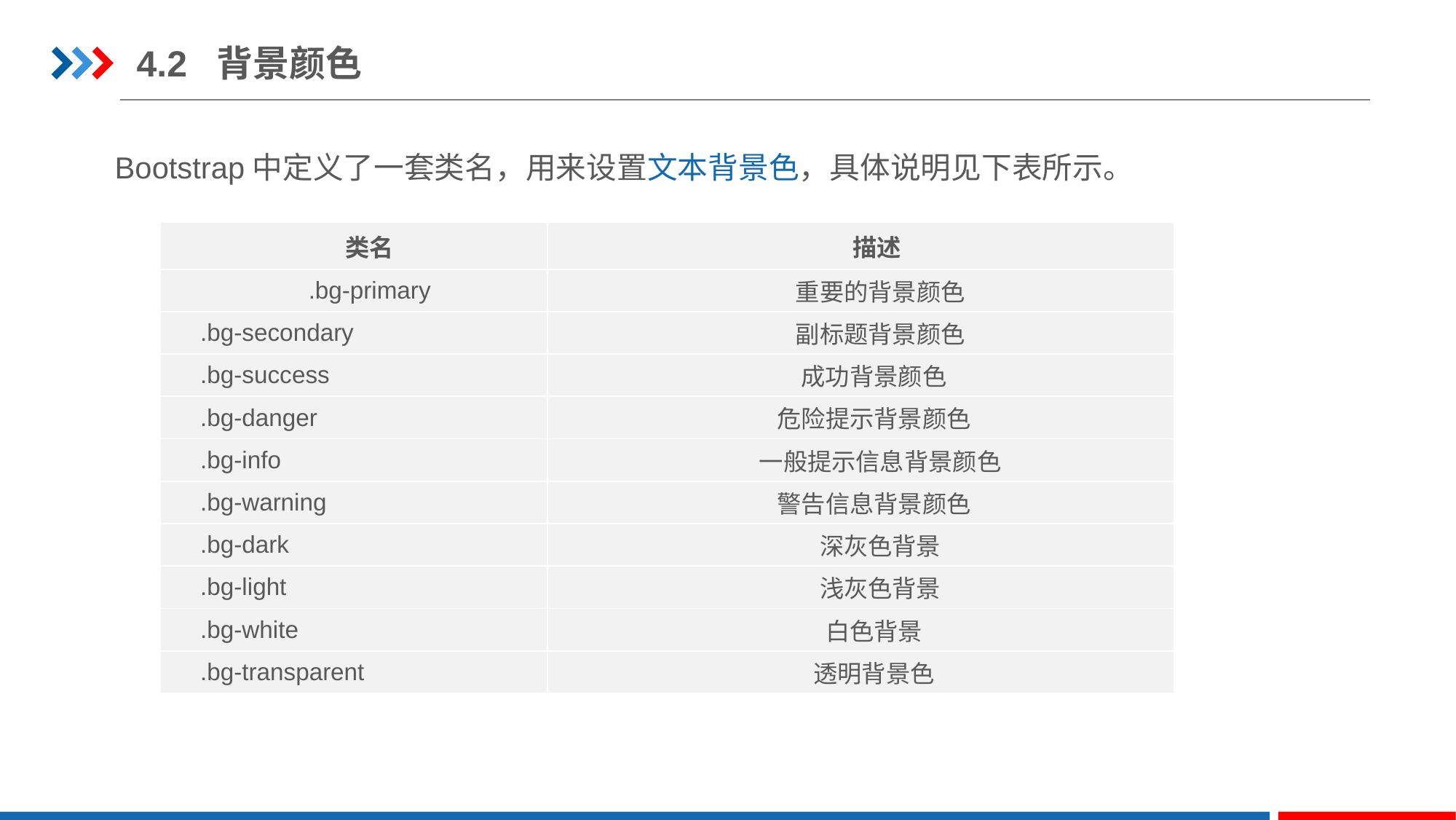

4.2  背景颜色
Bootstrap中定义了一套类名，用来设置文本背景色，具体说明见下表所示。
| 类名 | 描述 |
| --- | --- |
| .bg-primary | 重要的背景颜色 |
| .bg-secondary | 副标题背景颜色 |
| .bg-success | 成功背景颜色 |
| .bg-danger | 危险提示背景颜色 |
| .bg-info | 一般提示信息背景颜色 |
| .bg-warning | 警告信息背景颜色 |
| .bg-dark | 深灰色背景 |
| .bg-light | 浅灰色背景 |
| .bg-white | 白色背景 |
| .bg-transparent | 透明背景色 |